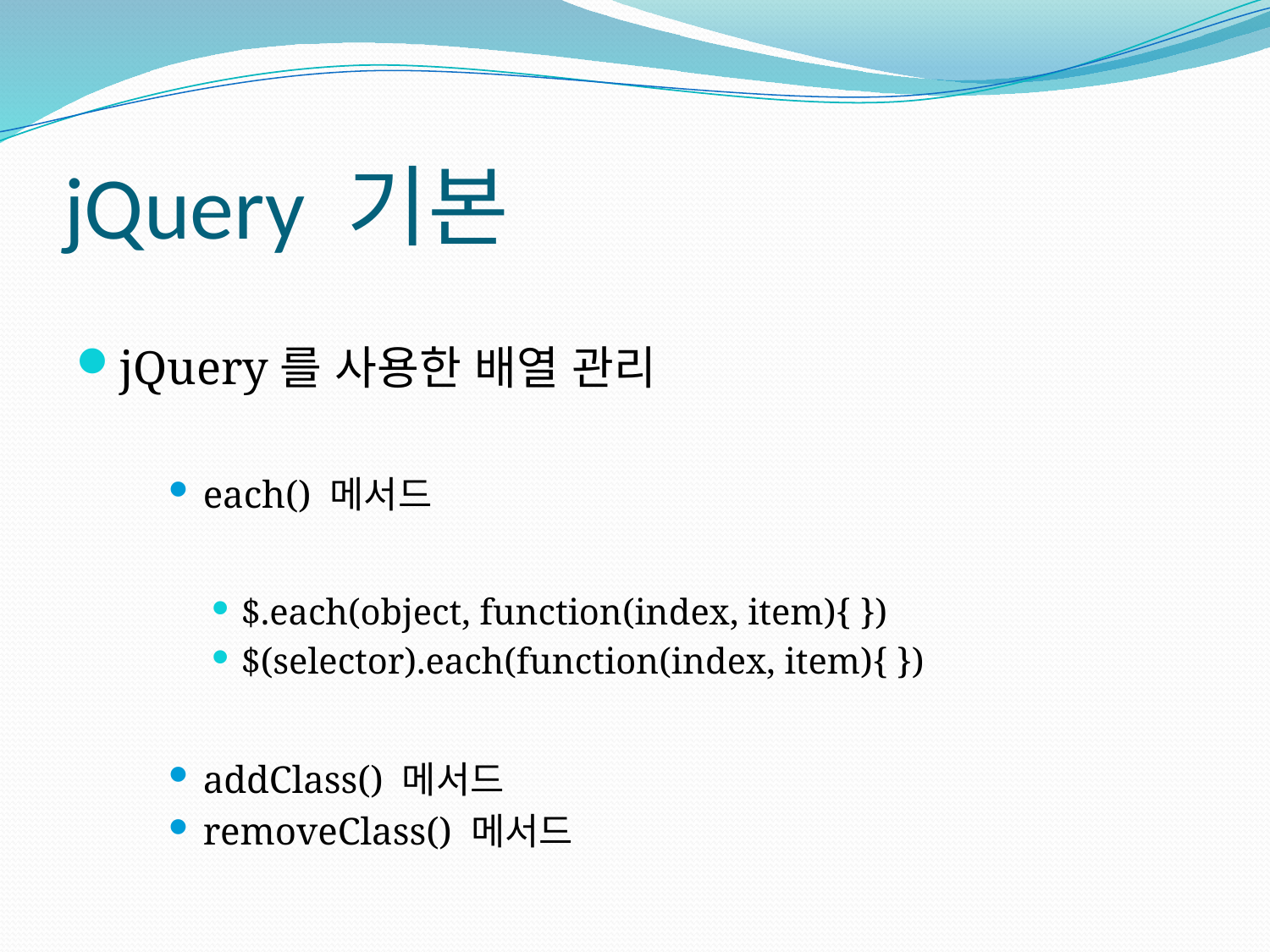

# jQuery 기본

jQuery를 사용한 배열 관리

each() 메서드

$.each(object, function(index, item){ })
$(selector).each(function(index, item){ })

addClass() 메서드
removeClass() 메서드